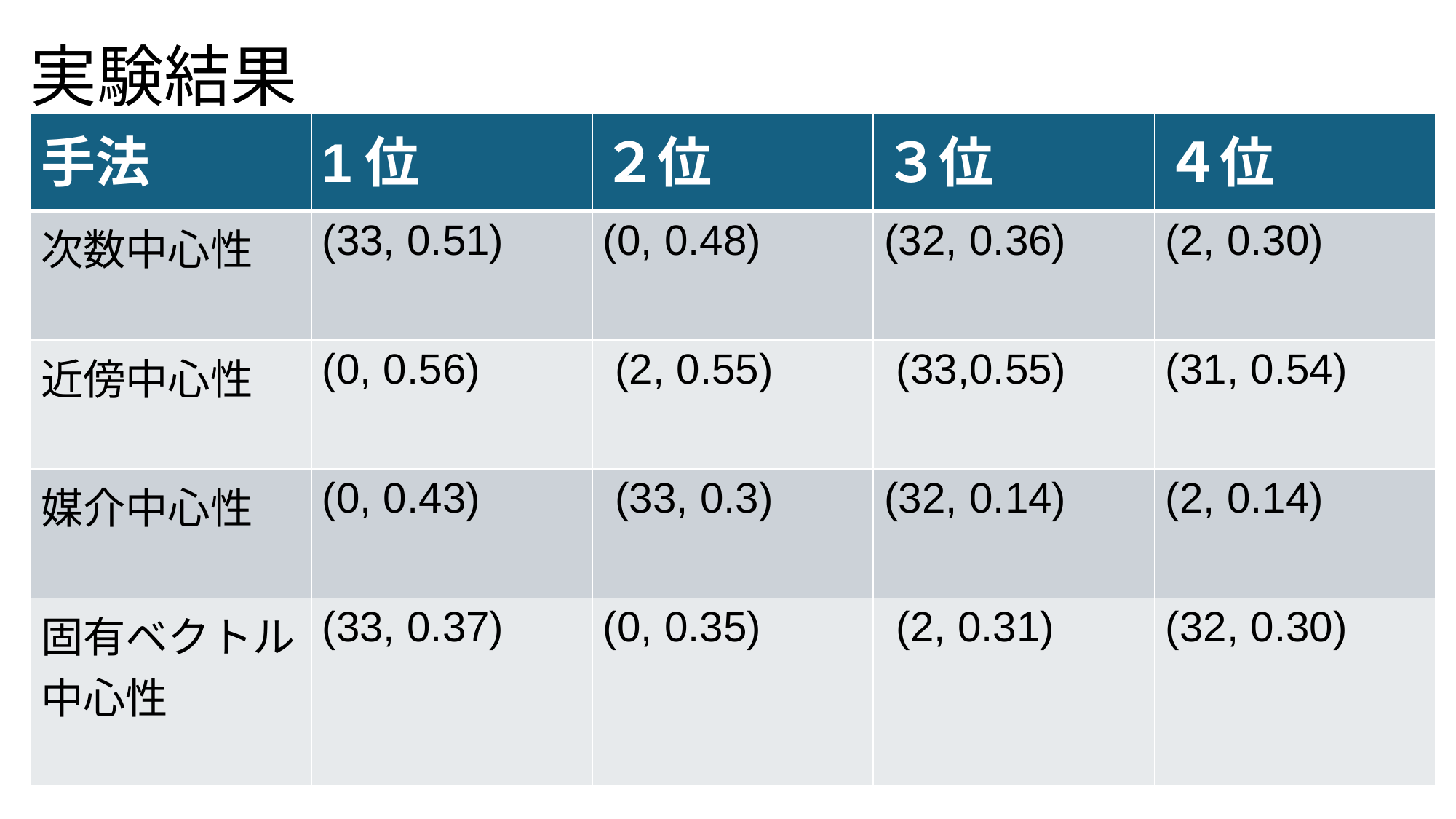

# 実験結果
| 手法 | 1位 | ２位 | ３位 | ４位 |
| --- | --- | --- | --- | --- |
| 次数中心性 | (33, 0.51) | (0, 0.48) | (32, 0.36) | (2, 0.30) |
| 近傍中心性 | (0, 0.56) | (2, 0.55) | (33,0.55) | (31, 0.54) |
| 媒介中心性 | (0, 0.43) | (33, 0.3) | (32, 0.14) | (2, 0.14) |
| 固有ベクトル中心性 | (33, 0.37) | (0, 0.35) | (2, 0.31) | (32, 0.30) |